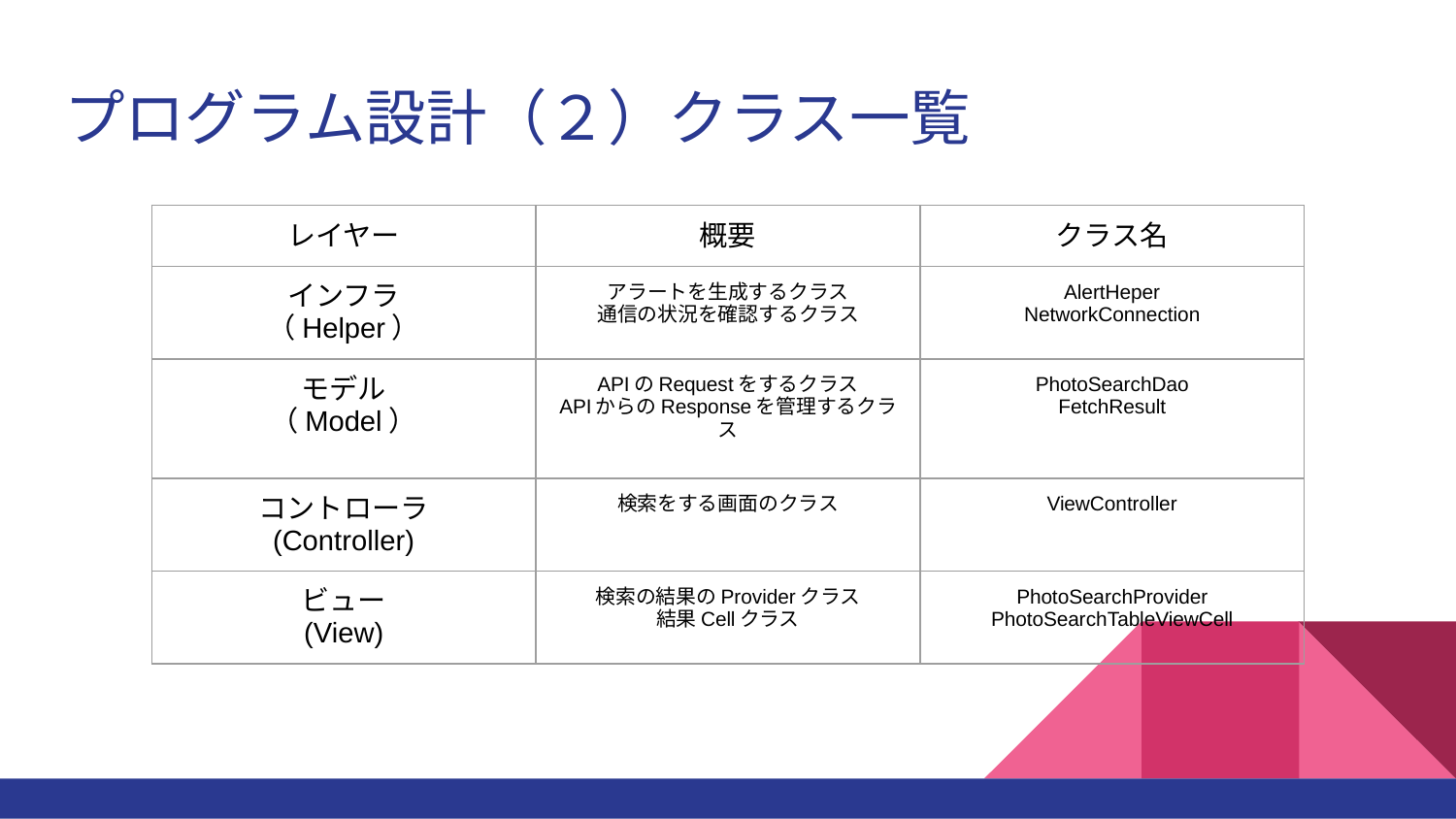

# プログラム設計（２）クラス一覧
| レイヤー | 概要 | クラス名 |
| --- | --- | --- |
| インフラ （Helper） | アラートを生成するクラス 通信の状況を確認するクラス | AlertHeper NetworkConnection |
| モデル （Model） | APIのRequestをするクラス APIからのResponseを管理するクラス | PhotoSearchDao FetchResult |
| コントローラ (Controller) | 検索をする画面のクラス | ViewController |
| ビュー (View) | 検索の結果のProviderクラス 結果Cellクラス | PhotoSearchProvider PhotoSearchTableViewCell |